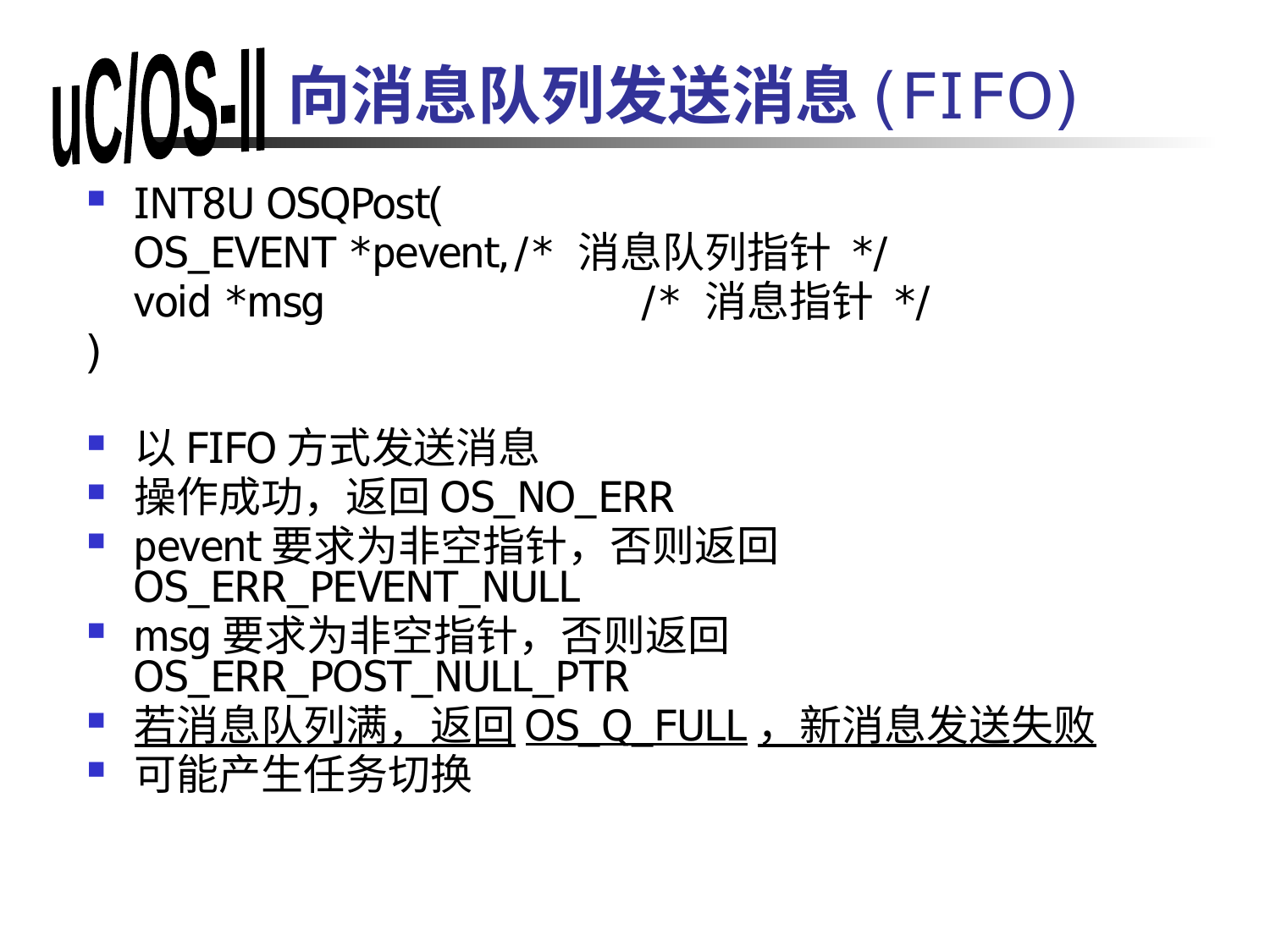

# 向消息队列发送消息(FIFO)
INT8U OSQPost(
	OS_EVENT *pevent,	/* 消息队列指针 */
	void *msg 			/* 消息指针 */
)

以FIFO方式发送消息
操作成功，返回OS_NO_ERR
pevent要求为非空指针，否则返回OS_ERR_PEVENT_NULL
msg要求为非空指针，否则返回OS_ERR_POST_NULL_PTR
若消息队列满，返回OS_Q_FULL，新消息发送失败
可能产生任务切换